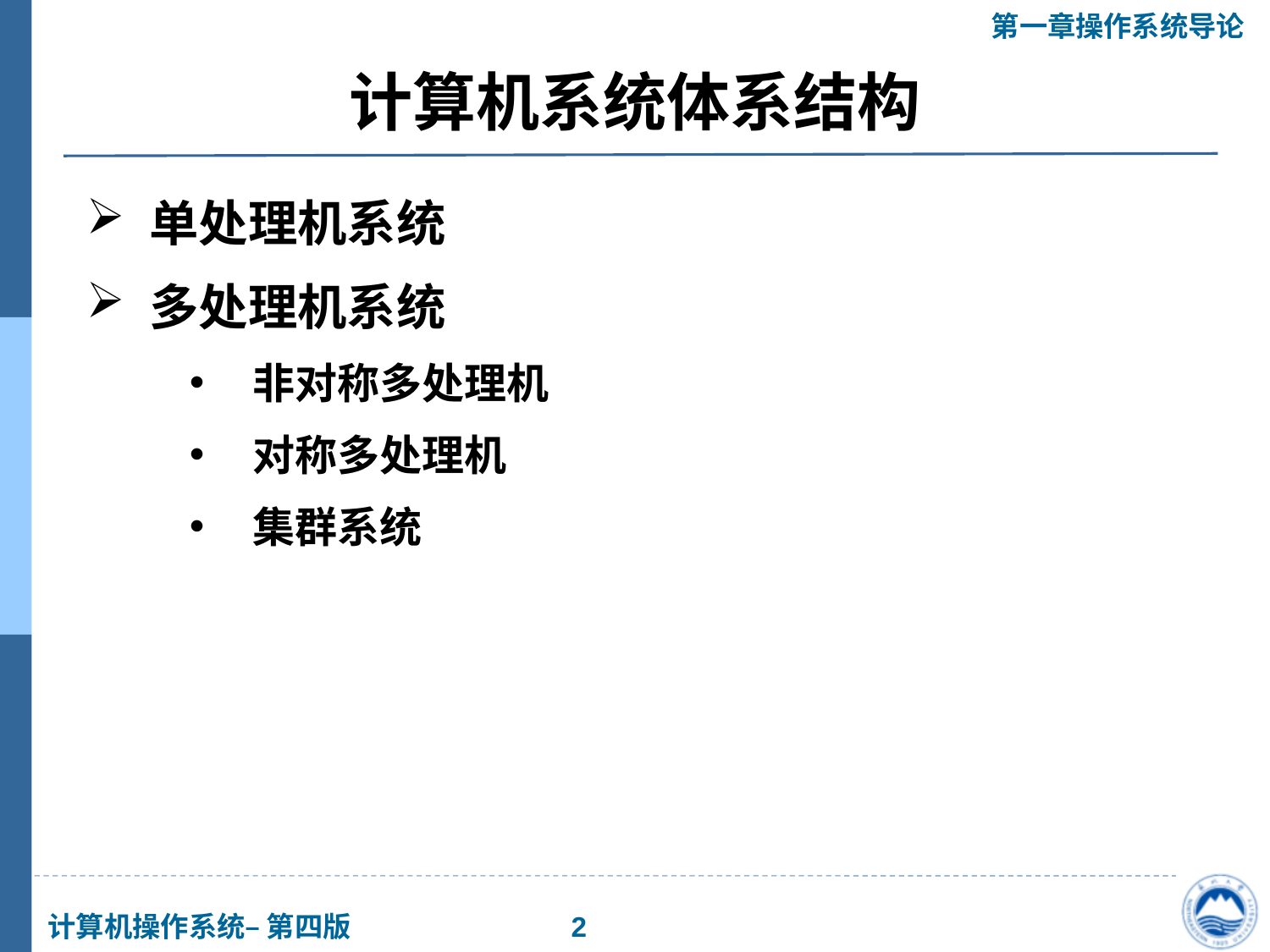

# 计算机系统体系结构
单处理机系统
多处理机系统
非对称多处理机
对称多处理机
集群系统